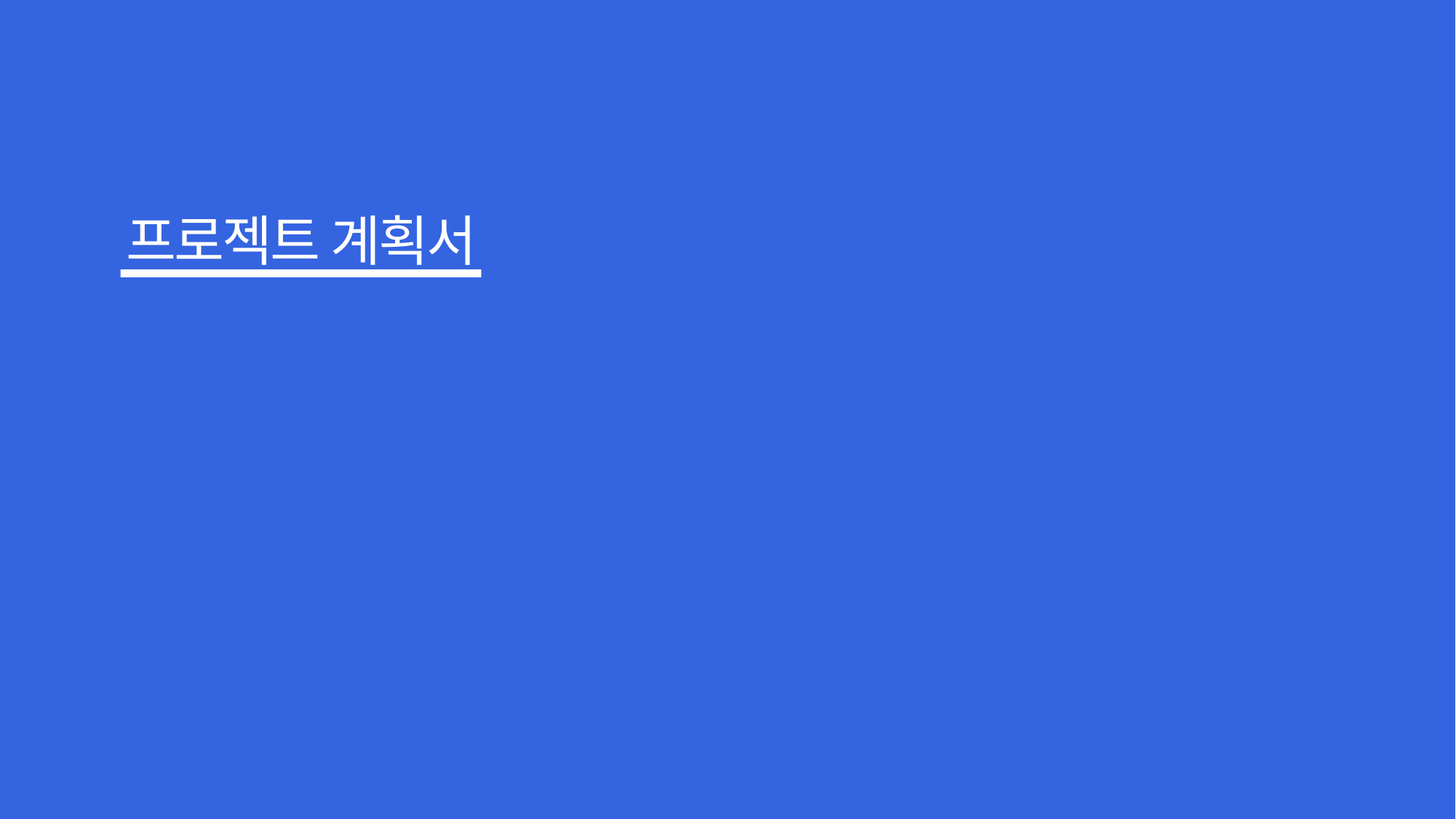

프로젝트 계획서

라즈베리파이 환경에서의 컴퓨터 비전 시스템 개발
20181071 컴퓨터공학과 정민수